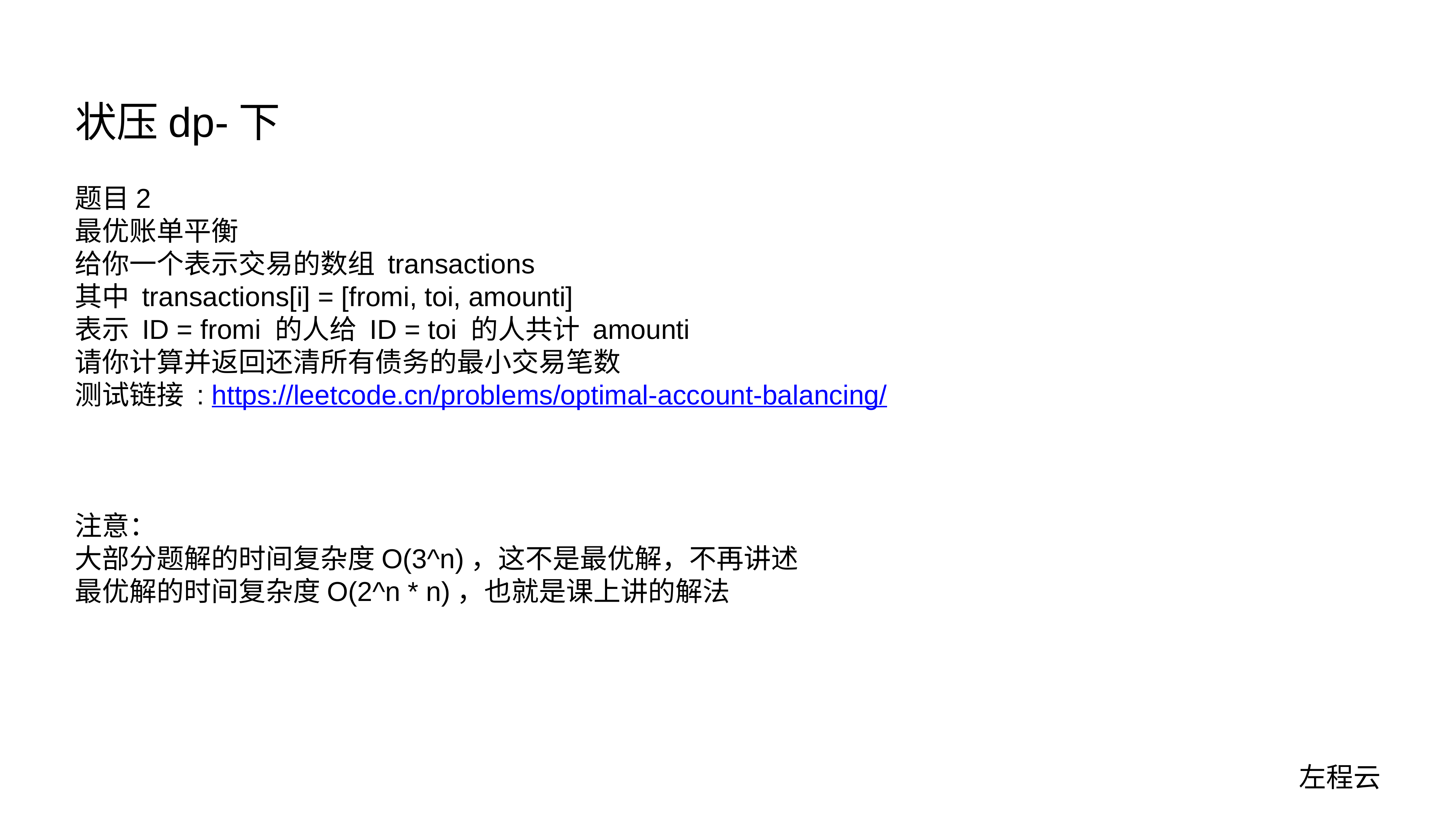

# 状压dp-下
题目2
最优账单平衡
给你一个表示交易的数组 transactions
其中 transactions[i] = [fromi, toi, amounti]
表示 ID = fromi 的人给 ID = toi 的人共计 amounti
请你计算并返回还清所有债务的最小交易笔数
测试链接 : https://leetcode.cn/problems/optimal-account-balancing/

注意：
大部分题解的时间复杂度O(3^n)，这不是最优解，不再讲述
最优解的时间复杂度O(2^n * n)，也就是课上讲的解法
左程云